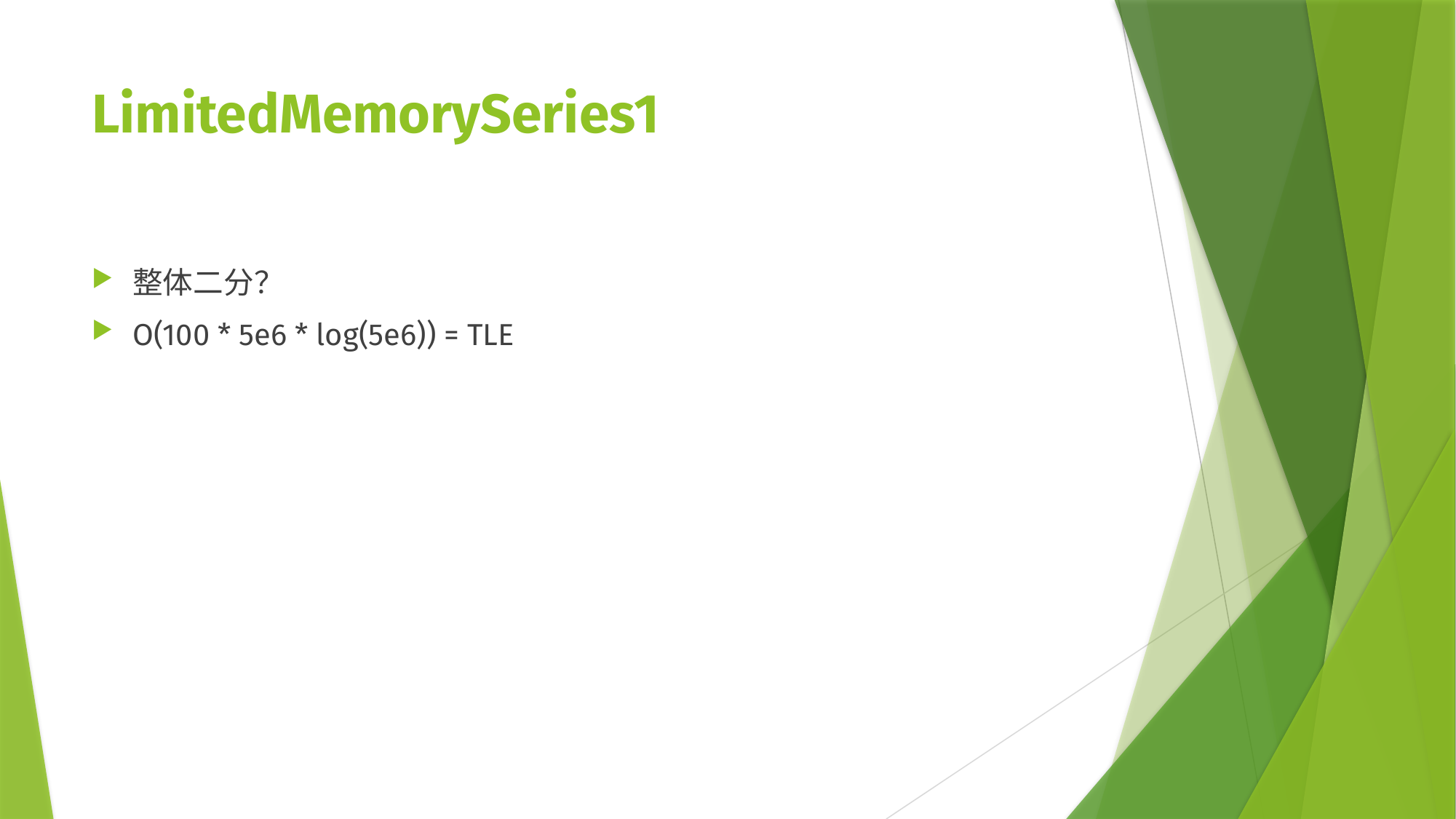

# LimitedMemorySeries1
整体二分？
O(100 * 5e6 * log(5e6)) = TLE